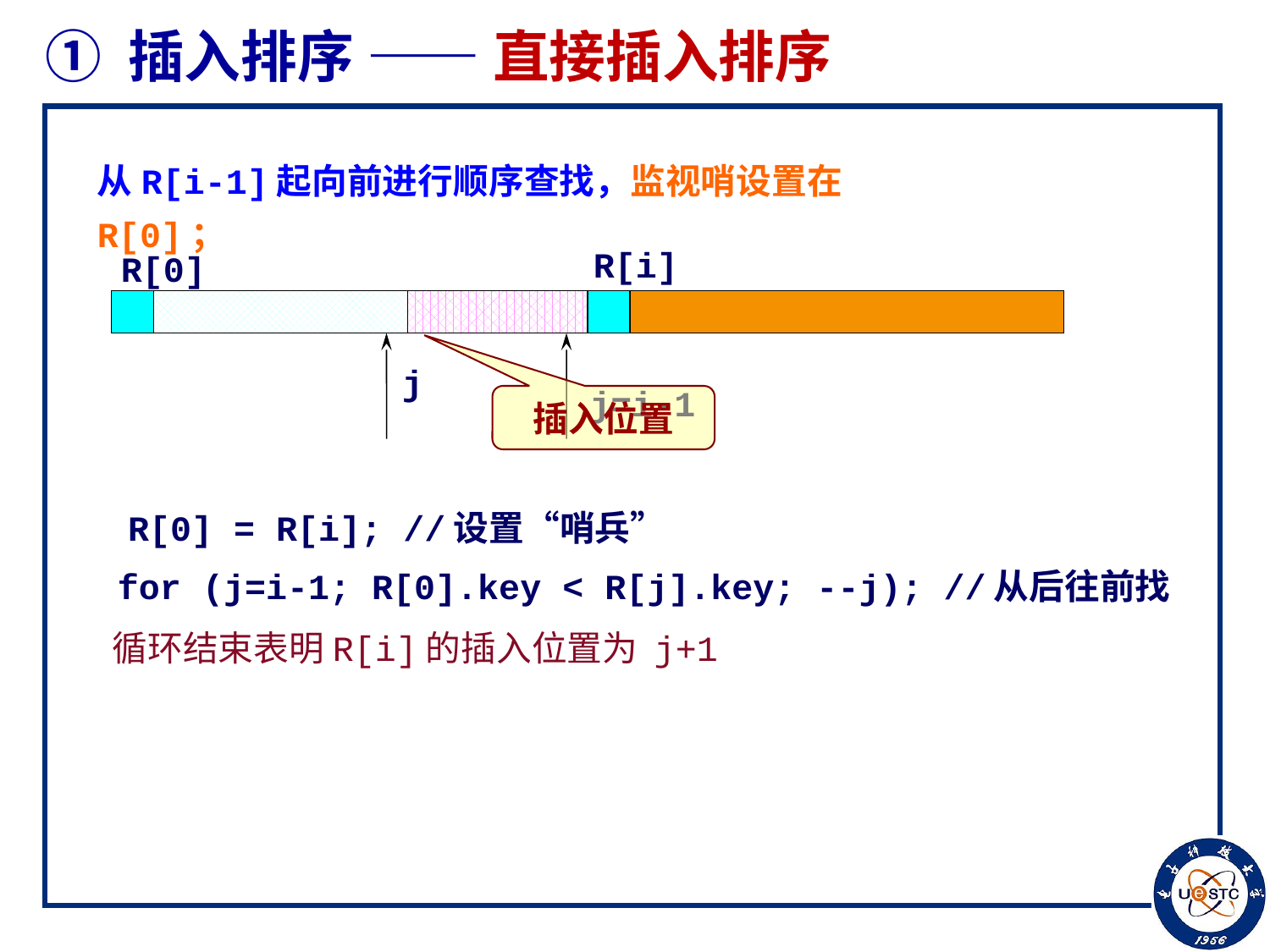

# ① 插入排序 —— 直接插入排序
从R[i-1]起向前进行顺序查找，监视哨设置在R[0]；
R[i]
R[0]

j
j=i-1
插入位置
R[0] = R[i]; //设置“哨兵”
for (j=i-1; R[0].key < R[j].key; --j); //从后往前找
循环结束表明R[i]的插入位置为 j+1